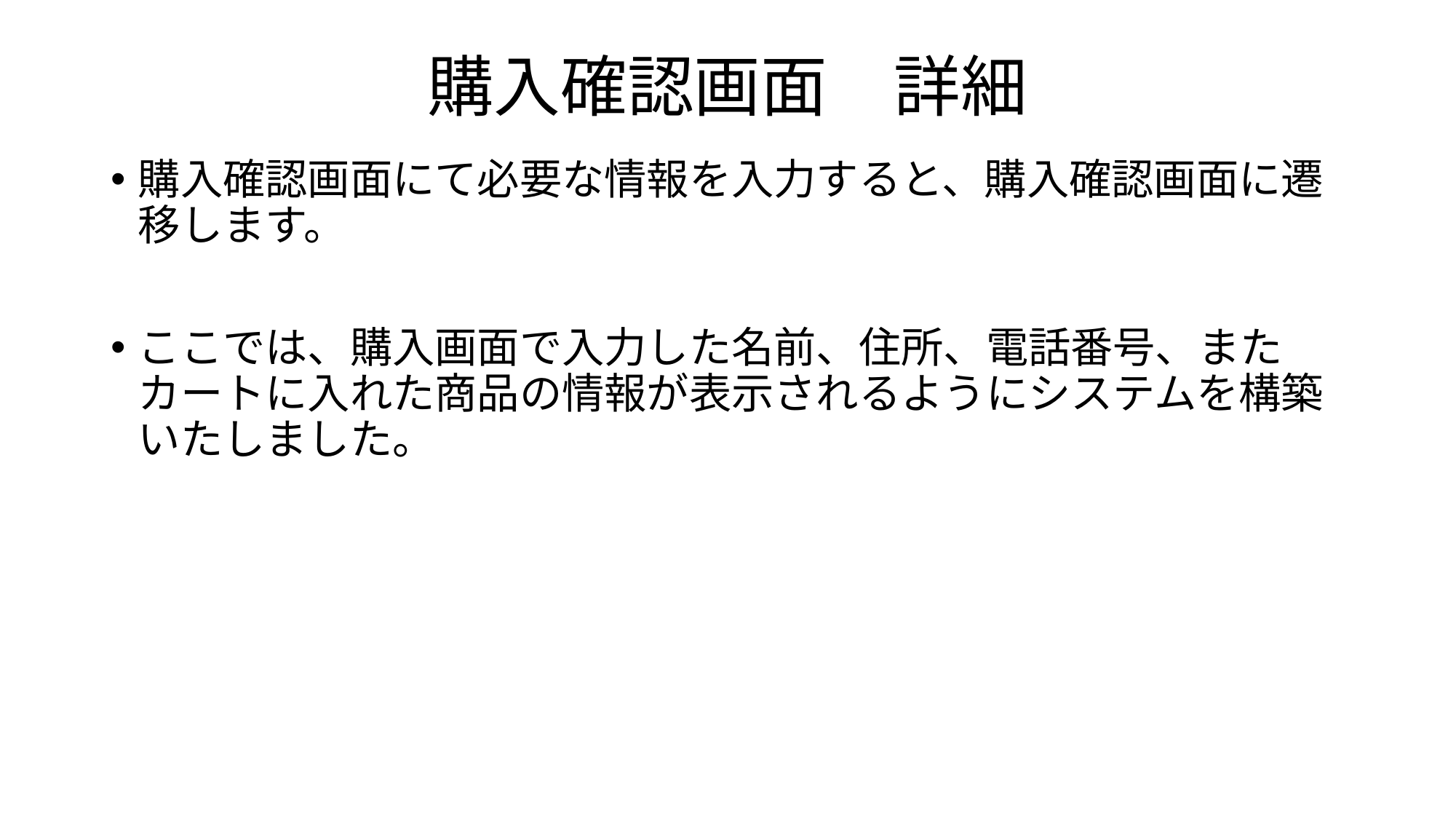

# 購入確認画面　詳細
購入確認画面にて必要な情報を入力すると、購入確認画面に遷移します。

ここでは、購入画面で入力した名前、住所、電話番号、またカートに入れた商品の情報が表示されるようにシステムを構築いたしました。